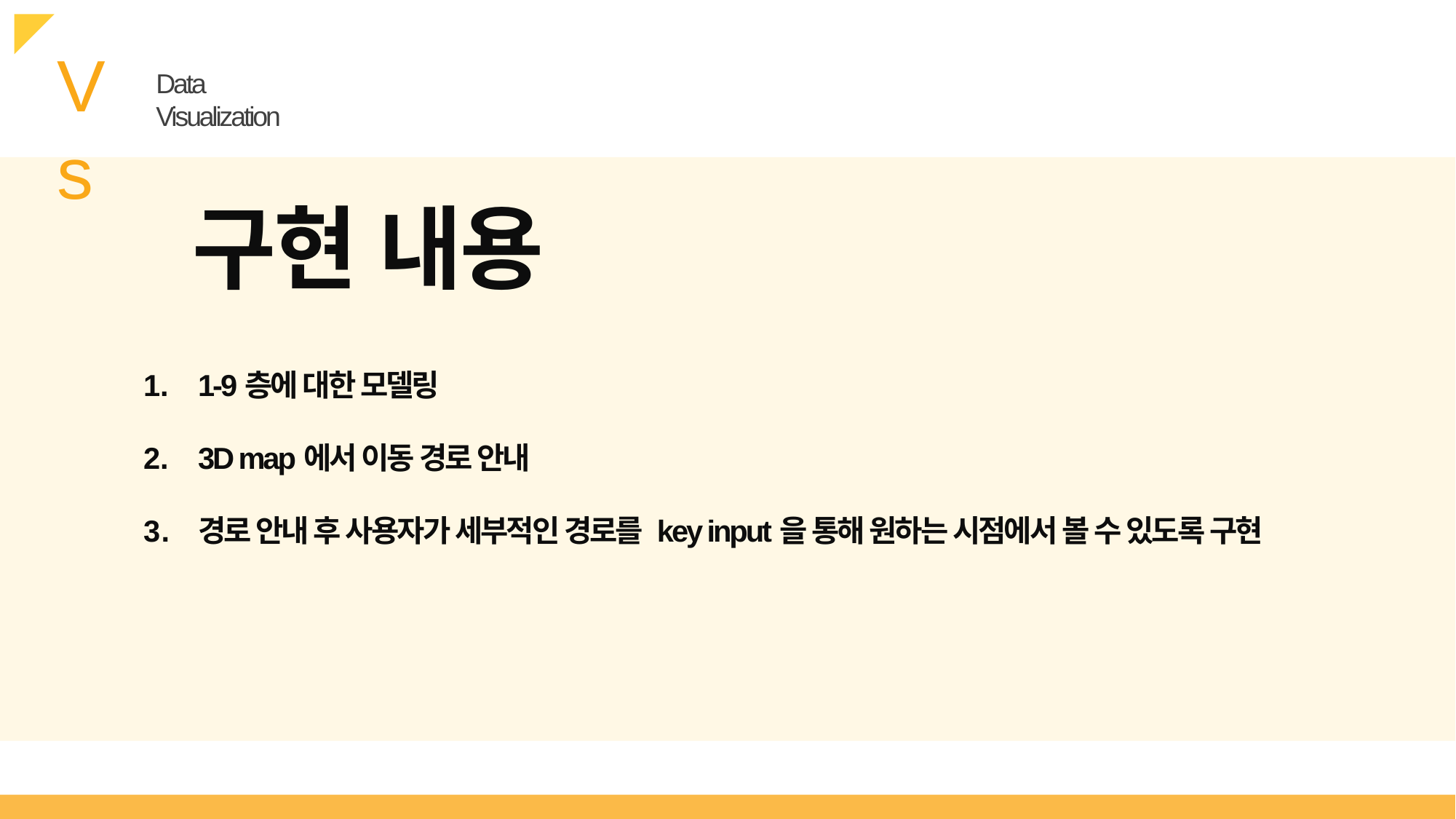

Vs
Data
Visualization

구현 내용
1-9층에 대한 모델링

3D map에서 이동 경로 안내

경로 안내 후 사용자가 세부적인 경로를 key input을 통해 원하는 시점에서 볼 수 있도록 구현